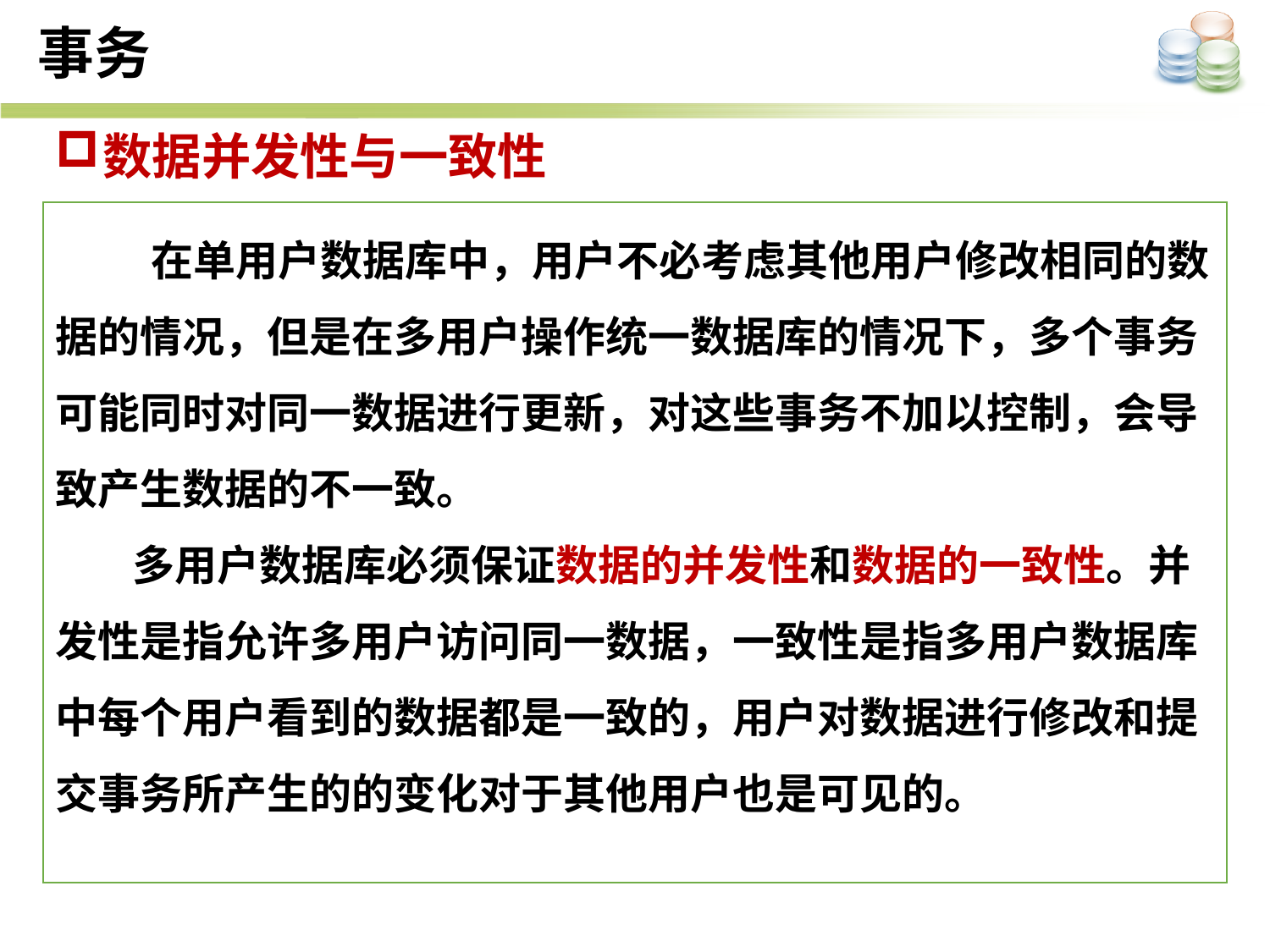

事务
数据并发性与一致性
         在单用户数据库中，用户不必考虑其他用户修改相同的数据的情况，但是在多用户操作统一数据库的情况下，多个事务可能同时对同一数据进行更新，对这些事务不加以控制，会导致产生数据的不一致。
       多用户数据库必须保证数据的并发性和数据的一致性。并发性是指允许多用户访问同一数据，一致性是指多用户数据库中每个用户看到的数据都是一致的，用户对数据进行修改和提交事务所产生的的变化对于其他用户也是可见的。
25